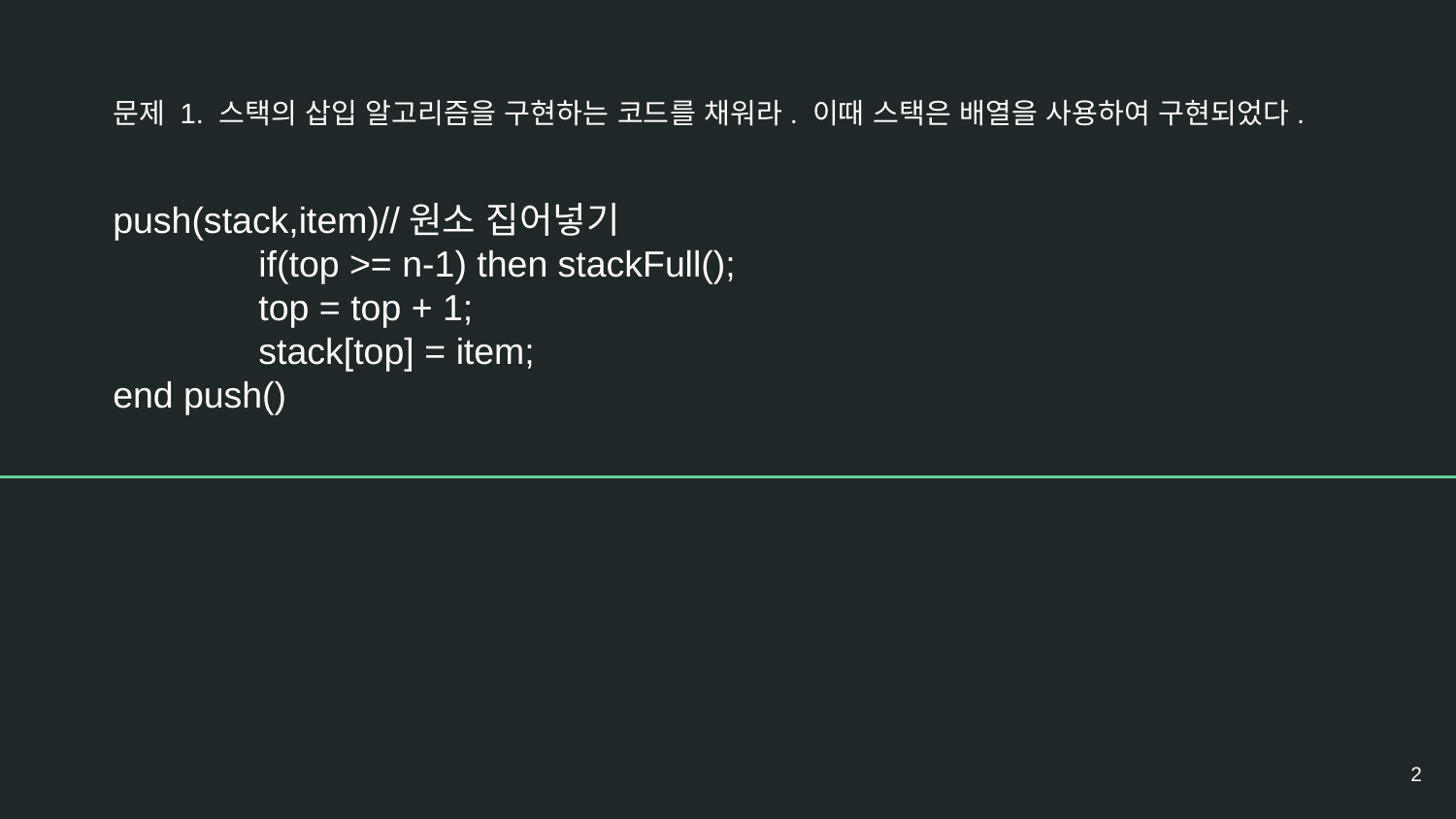

문제 1. 스택의 삽입 알고리즘을 구현하는 코드를 채워라. 이때 스택은 배열을 사용하여 구현되었다.

push(stack,item)//원소 집어넣기
	if(top >= n-1) then stackFull();
	top = top + 1;
	stack[top] = item;
end push()

2